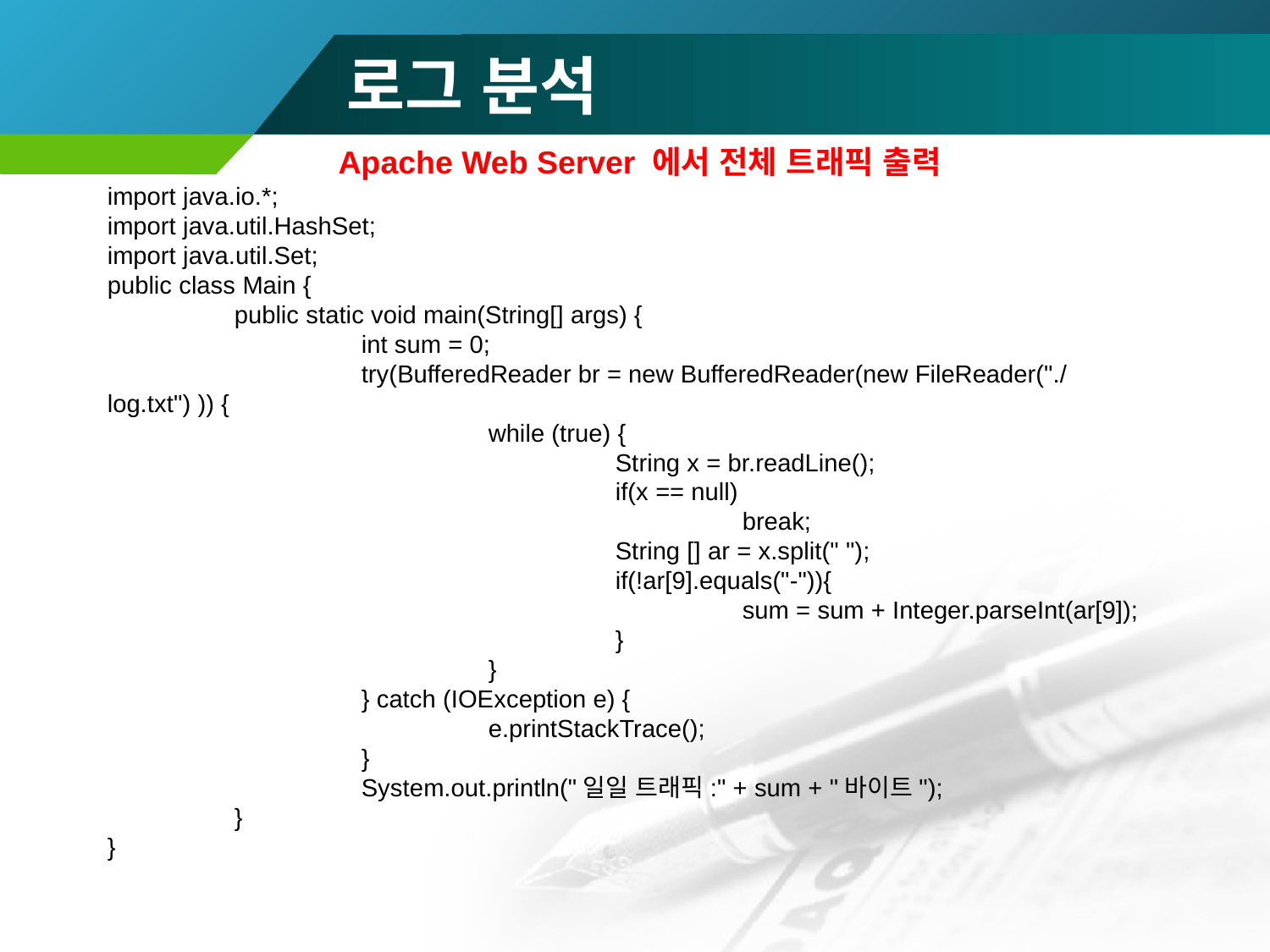

# 로그 분석
Apache Web Server 에서 전체 트래픽 출력
import java.io.*;
import java.util.HashSet;
import java.util.Set;
public class Main {
	public static void main(String[] args) {
		int sum = 0;
		try(BufferedReader br = new BufferedReader(new FileReader("./log.txt") )) {
			while (true) {
				String x = br.readLine();
				if(x == null)
					break;
				String [] ar = x.split(" ");
				if(!ar[9].equals("-")){
					sum = sum + Integer.parseInt(ar[9]);
				}
			}
		} catch (IOException e) {
			e.printStackTrace();
		}
		System.out.println("일일 트래픽:" + sum + "바이트");
	}
}